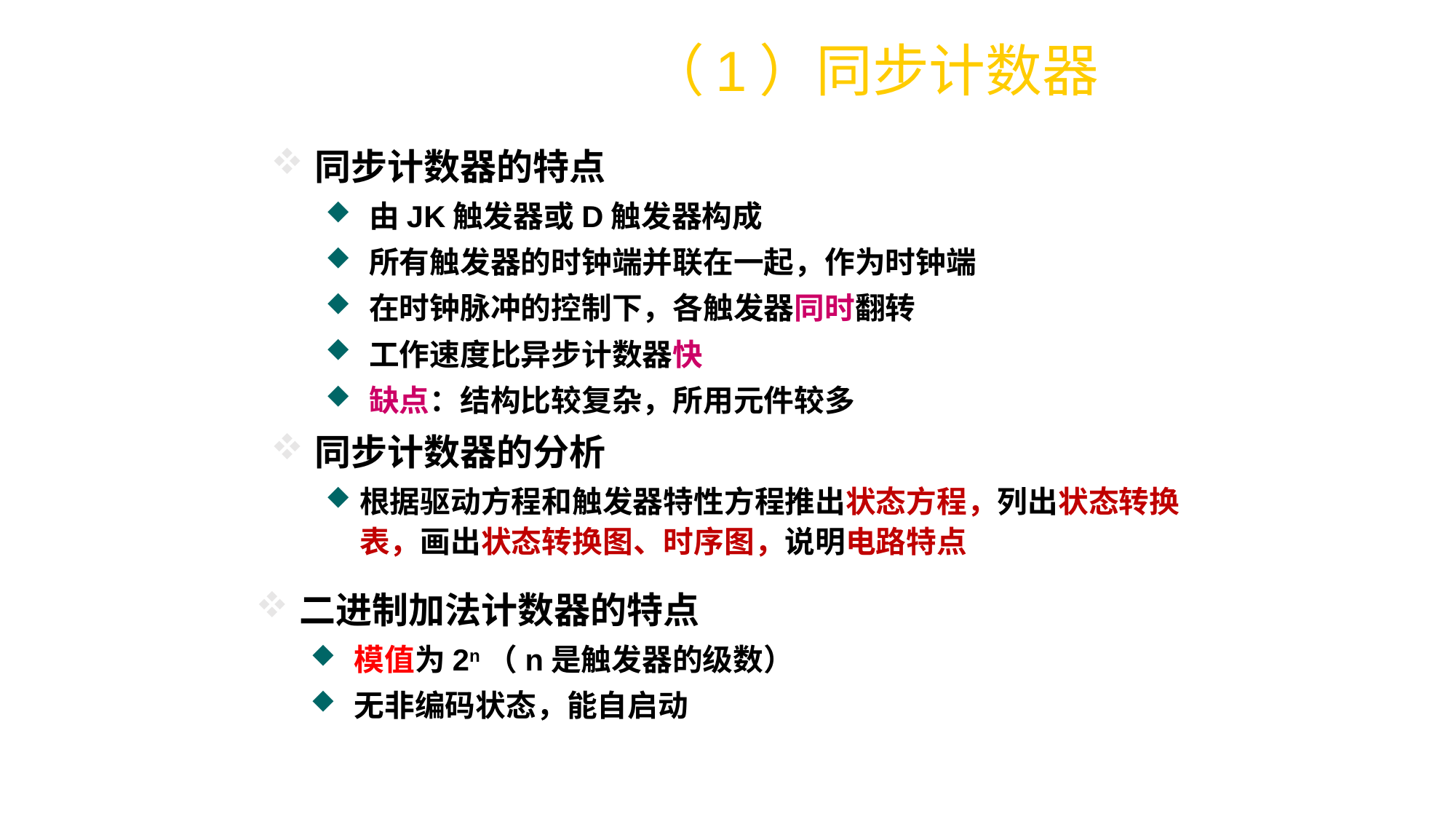

（1）同步计数器
同步计数器的特点
由JK触发器或D触发器构成
所有触发器的时钟端并联在一起，作为时钟端
在时钟脉冲的控制下，各触发器同时翻转
工作速度比异步计数器快
缺点：结构比较复杂，所用元件较多
同步计数器的分析
根据驱动方程和触发器特性方程推出状态方程，列出状态转换表，画出状态转换图、时序图，说明电路特点

二进制加法计数器的特点
模值为2n（n是触发器的级数）
无非编码状态，能自启动